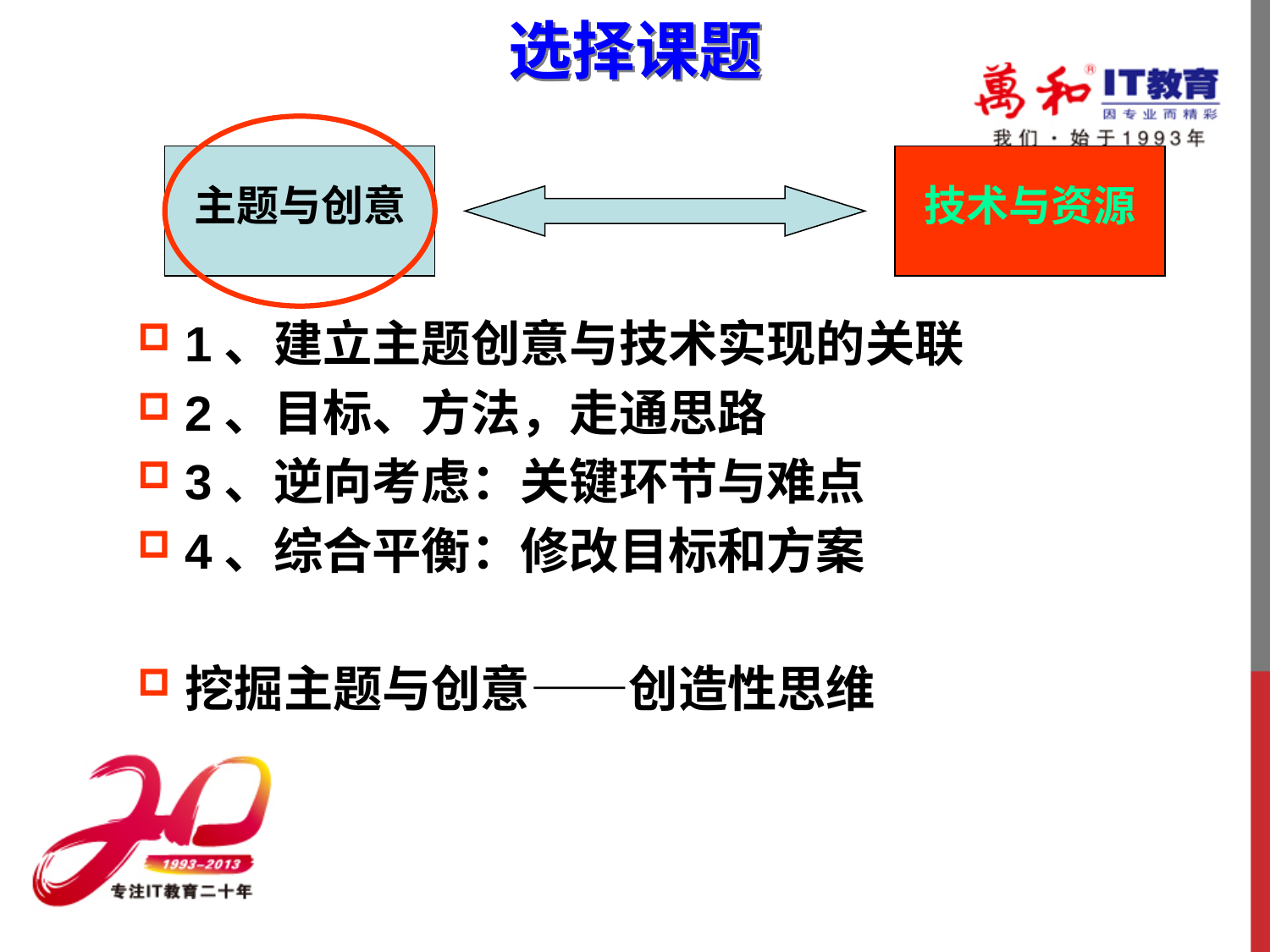

选择课题

主题与创意

技术与资源

1、建立主题创意与技术实现的关联
2、目标、方法，走通思路
3、逆向考虑：关键环节与难点
4、综合平衡：修改目标和方案

挖掘主题与创意——创造性思维